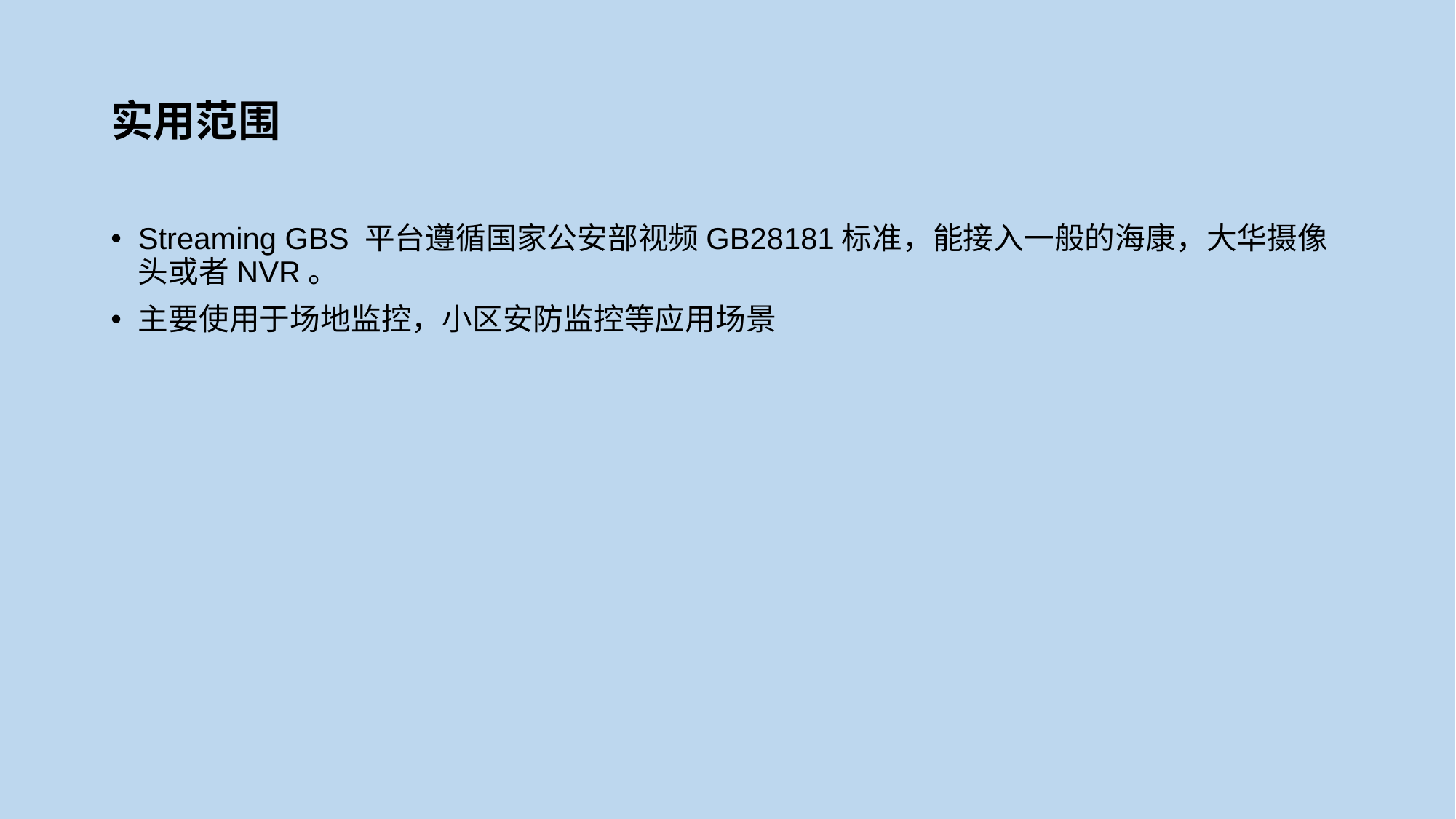

# 实用范围
Streaming GBS 平台遵循国家公安部视频GB28181标准，能接入一般的海康，大华摄像头或者NVR。
主要使用于场地监控，小区安防监控等应用场景